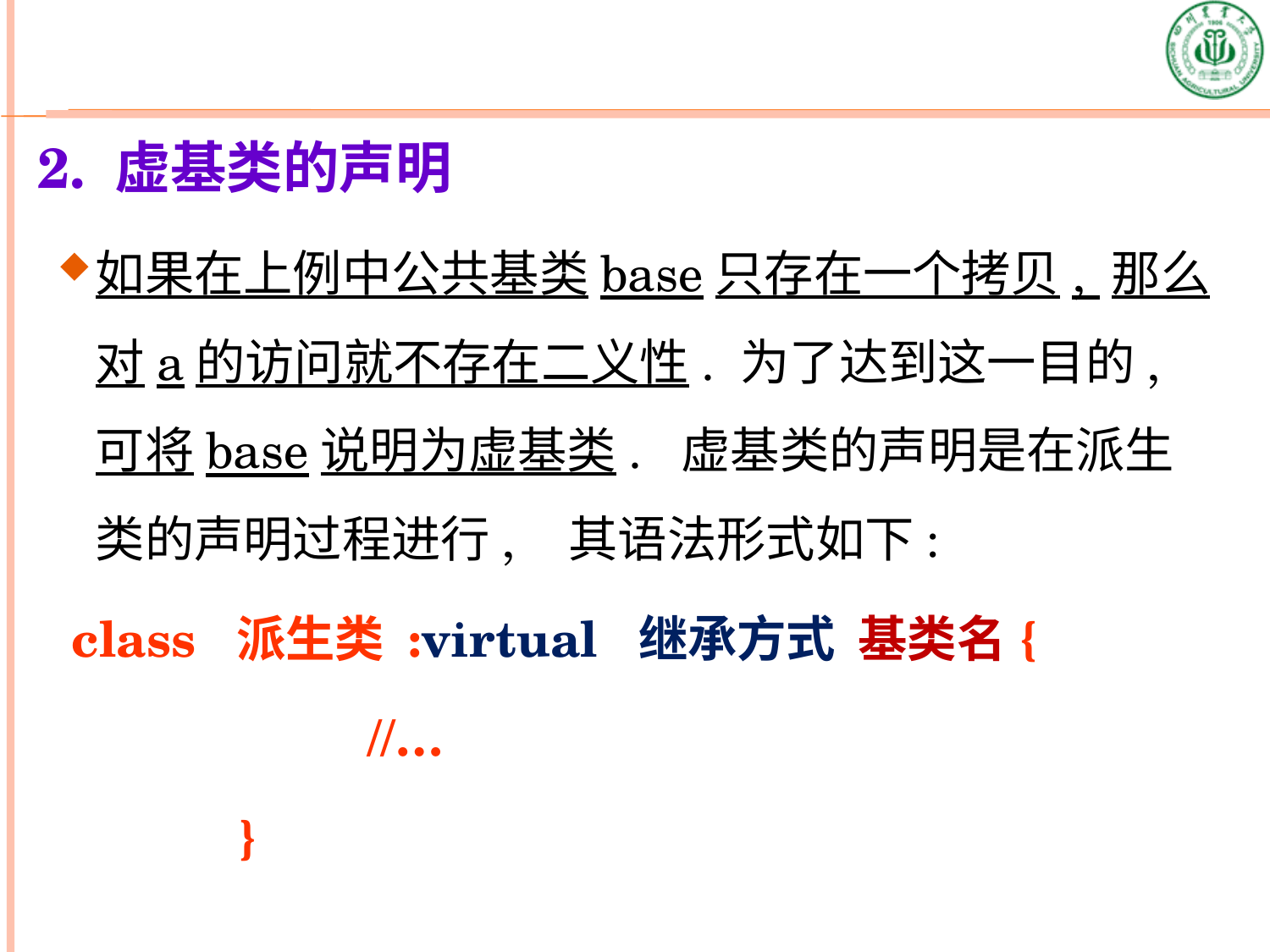

# 2. 虚基类的声明
如果在上例中公共基类base只存在一个拷贝, 那么对a的访问就不存在二义性. 为了达到这一目的, 可将base说明为虚基类.  虚基类的声明是在派生类的声明过程进行,   其语法形式如下:
 class  派生类 :virtual  继承方式  基类名{
              //…
     }